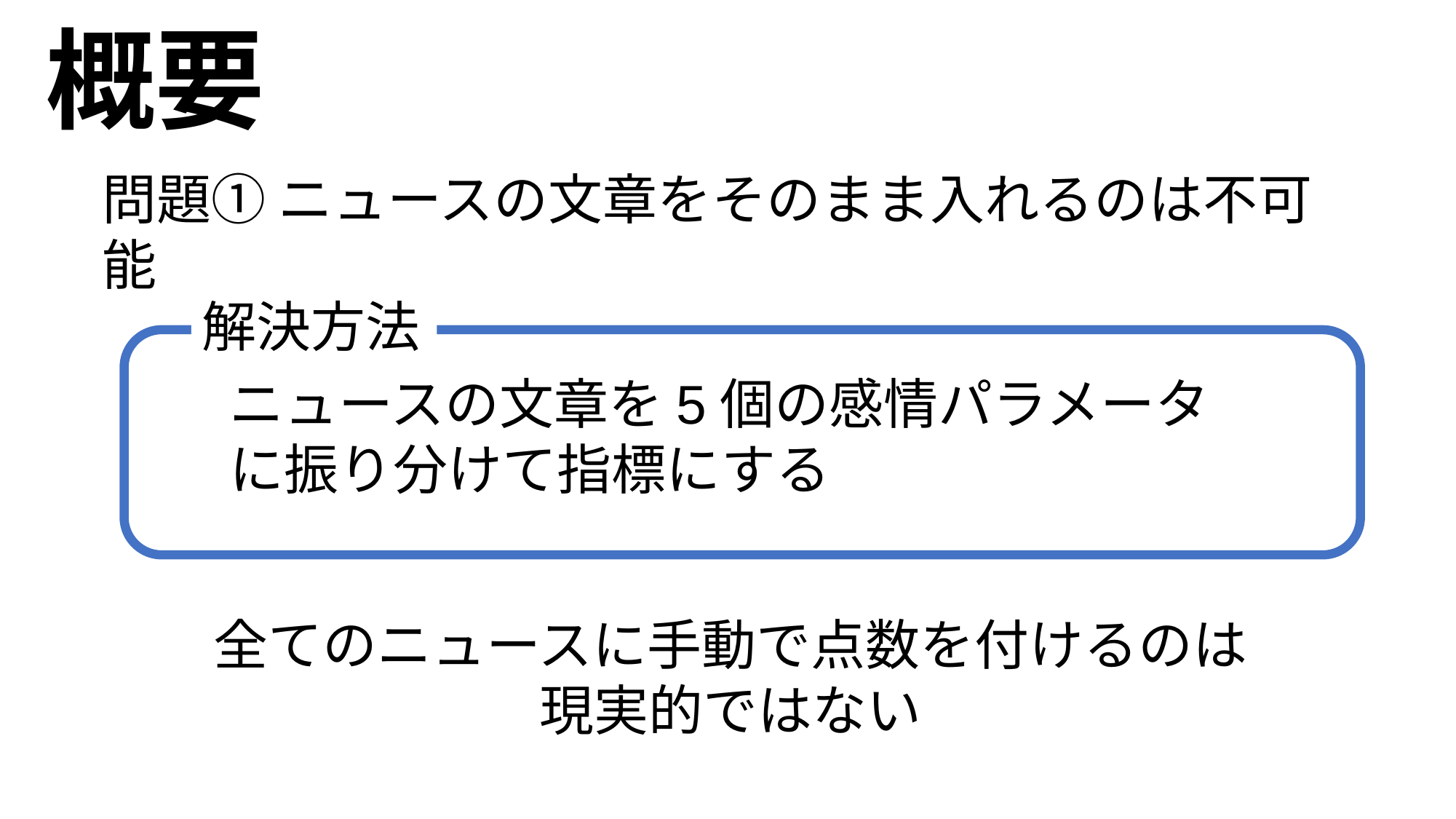

概要
問題① ニュースの文章をそのまま入れるのは不可能
解決方法

ニュースの文章を5個の感情パラメータに振り分けて指標にする
全てのニュースに手動で点数を付けるのは現実的ではない